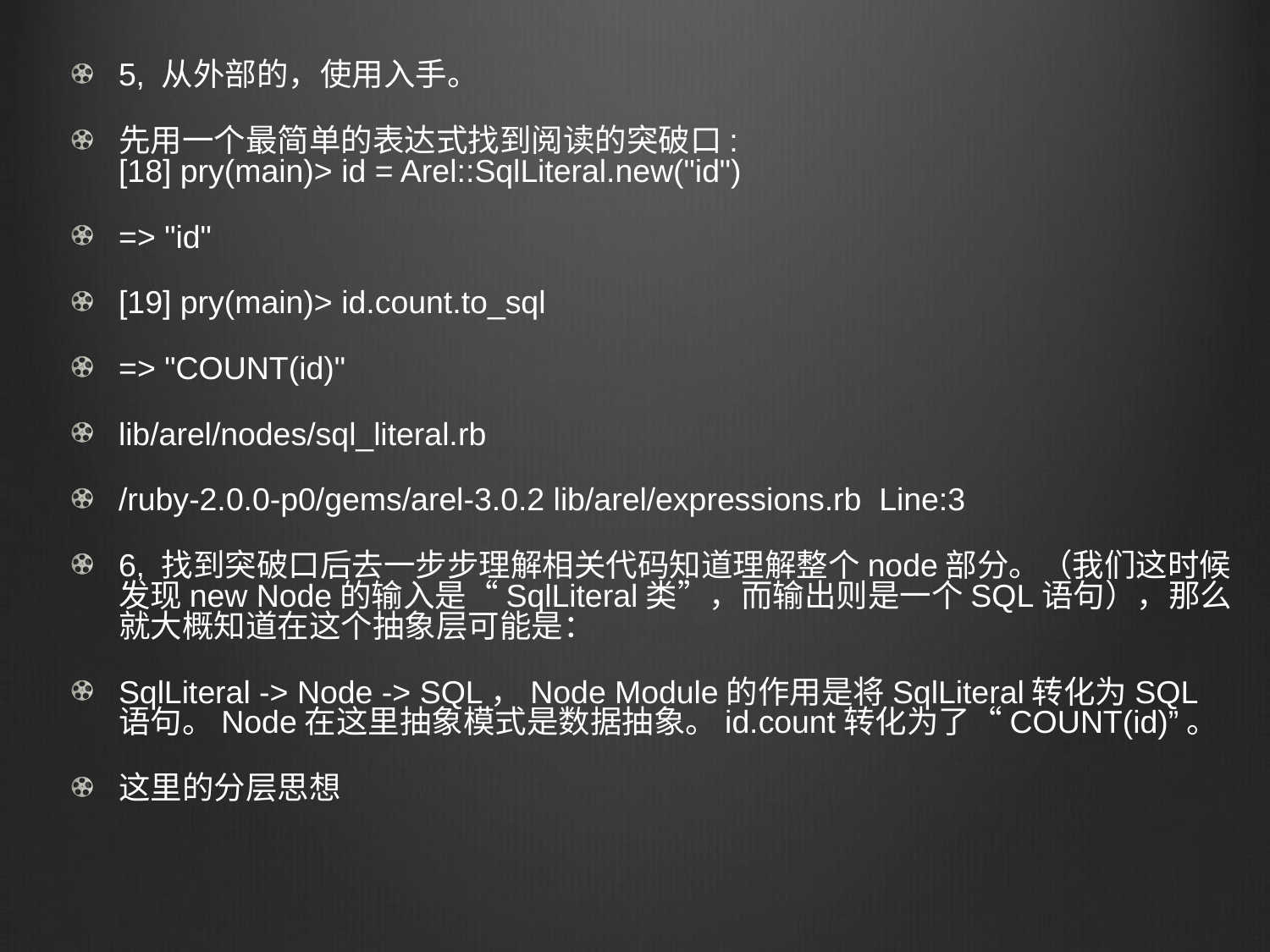

5, 从外部的，使用入手。
先用一个最简单的表达式找到阅读的突破口:
[18] pry(main)> id = Arel::SqlLiteral.new("id")
=> "id"
[19] pry(main)> id.count.to_sql
=> "COUNT(id)"
lib/arel/nodes/sql_literal.rb
/ruby-2.0.0-p0/gems/arel-3.0.2 lib/arel/expressions.rb  Line:3
6, 找到突破口后去一步步理解相关代码知道理解整个node部分。（我们这时候发现new Node的输入是“SqlLiteral类”，而输出则是一个SQL语句），那么就大概知道在这个抽象层可能是：
SqlLiteral -> Node -> SQL，Node Module的作用是将SqlLiteral转化为SQL语句。Node在这里抽象模式是数据抽象。id.count转化为了“COUNT(id)”。
这里的分层思想